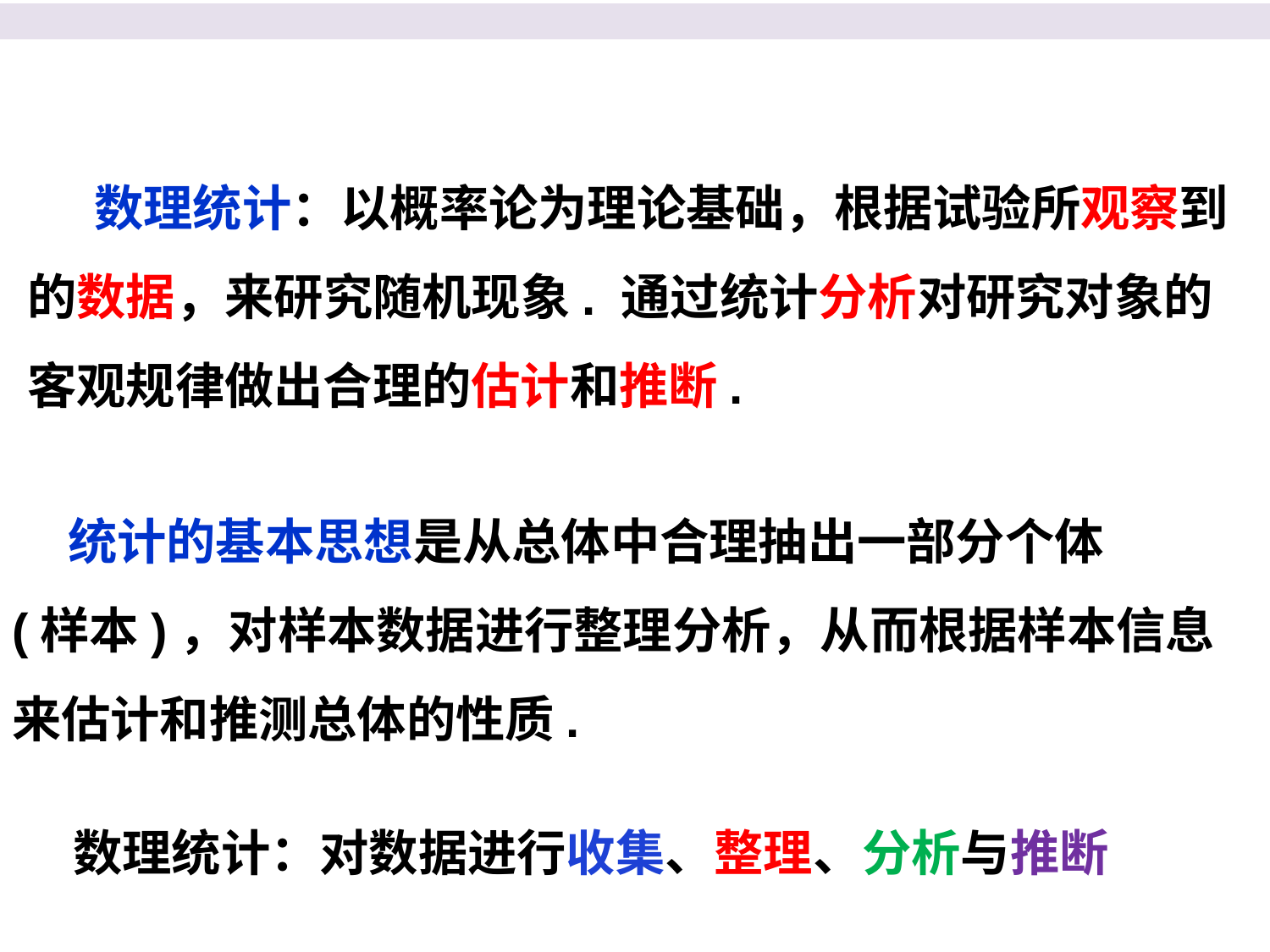

数理统计：以概率论为理论基础，根据试验所观察到的数据，来研究随机现象. 通过统计分析对研究对象的客观规律做出合理的估计和推断.
    统计的基本思想是从总体中合理抽出一部分个体
(样本)，对样本数据进行整理分析，从而根据样本信息
来估计和推测总体的性质.
数理统计：对数据进行收集、整理、分析与推断